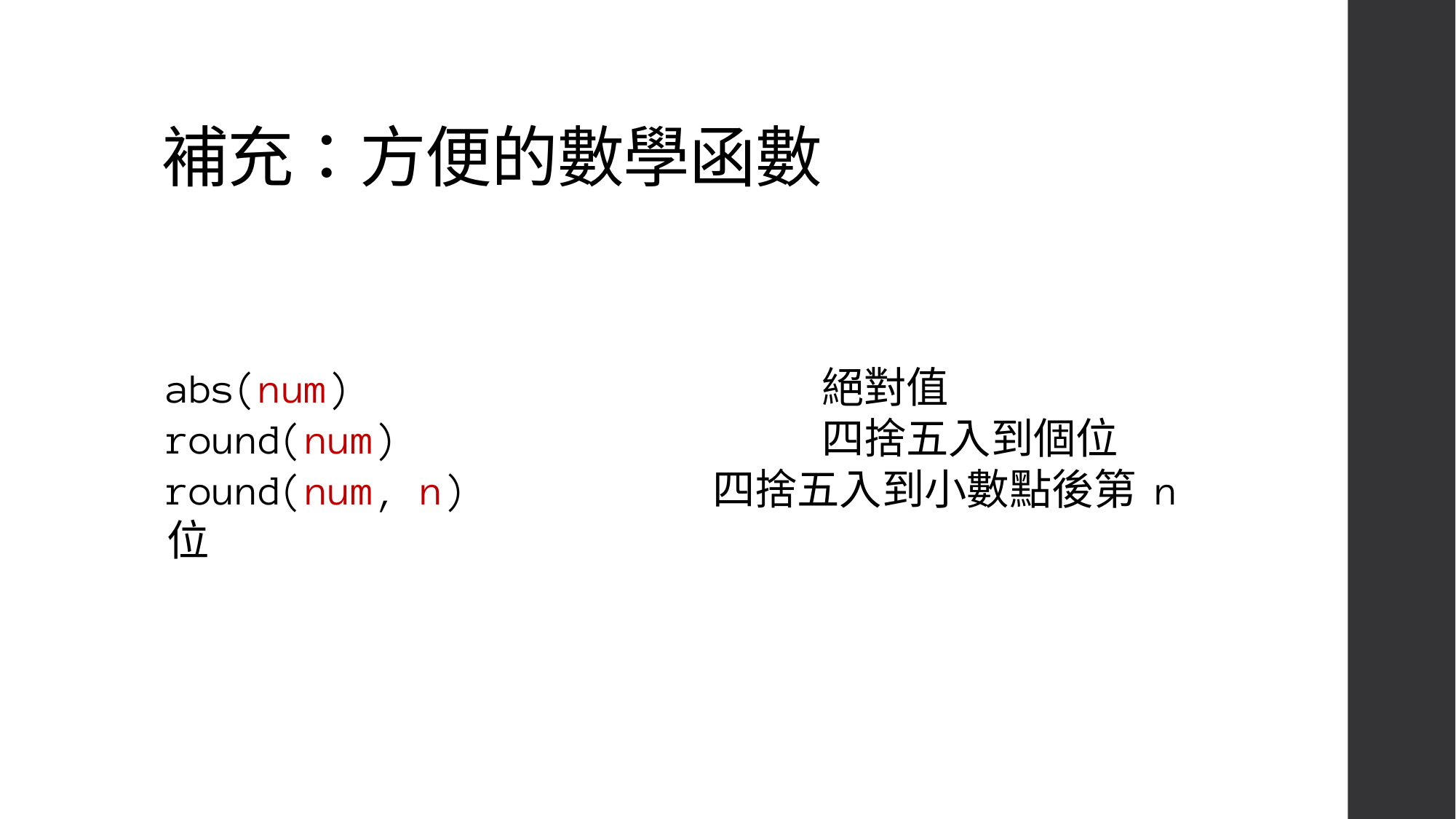

# 補充：方便的數學函數
abs(num) 					絕對值
round(num)				四捨五入到個位
round(num, n) 			四捨五入到小數點後第 n 位